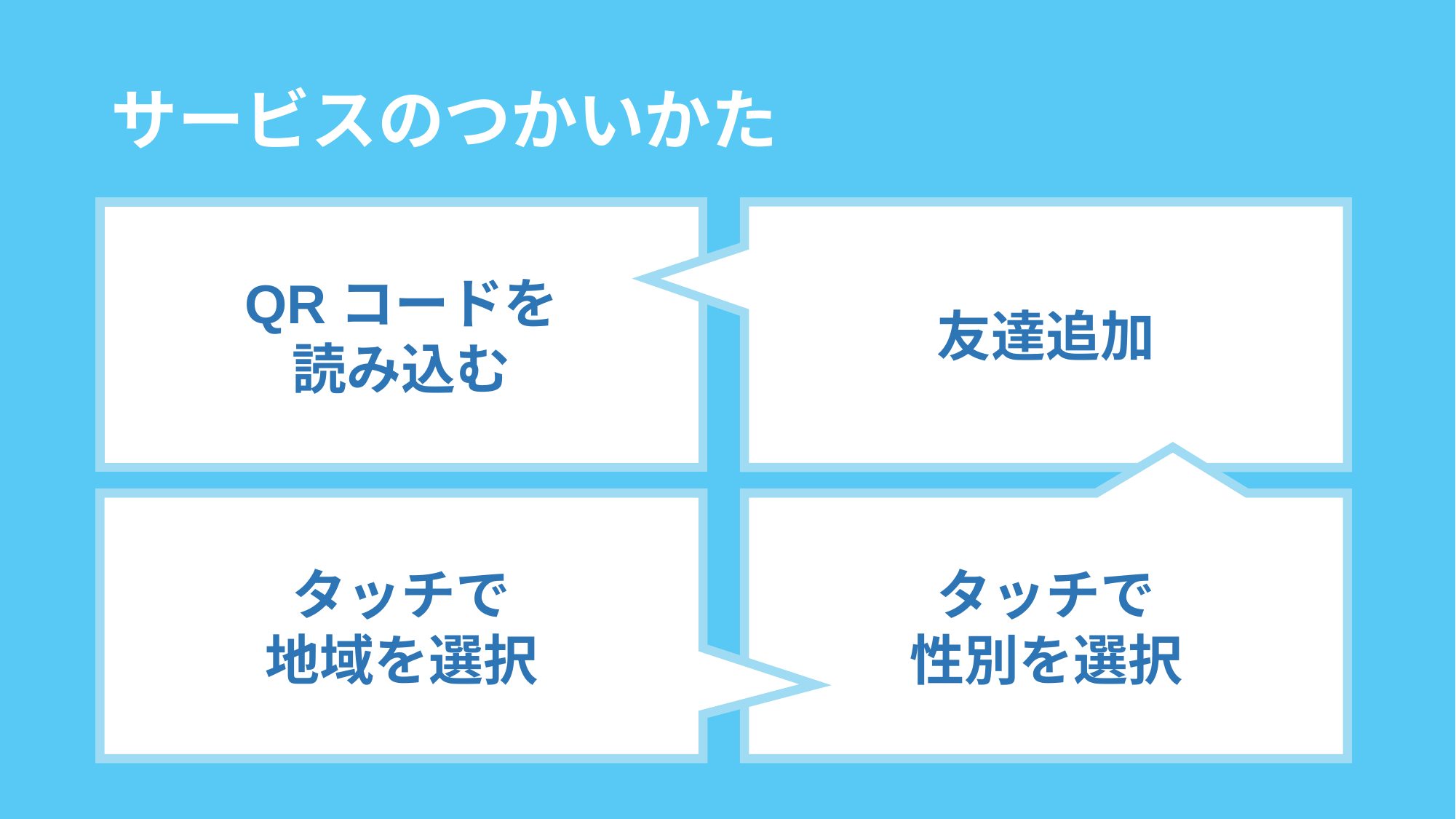

# サービスのつかいかた
QRコードを
読み込む
友達追加
タッチで
地域を選択
タッチで
性別を選択